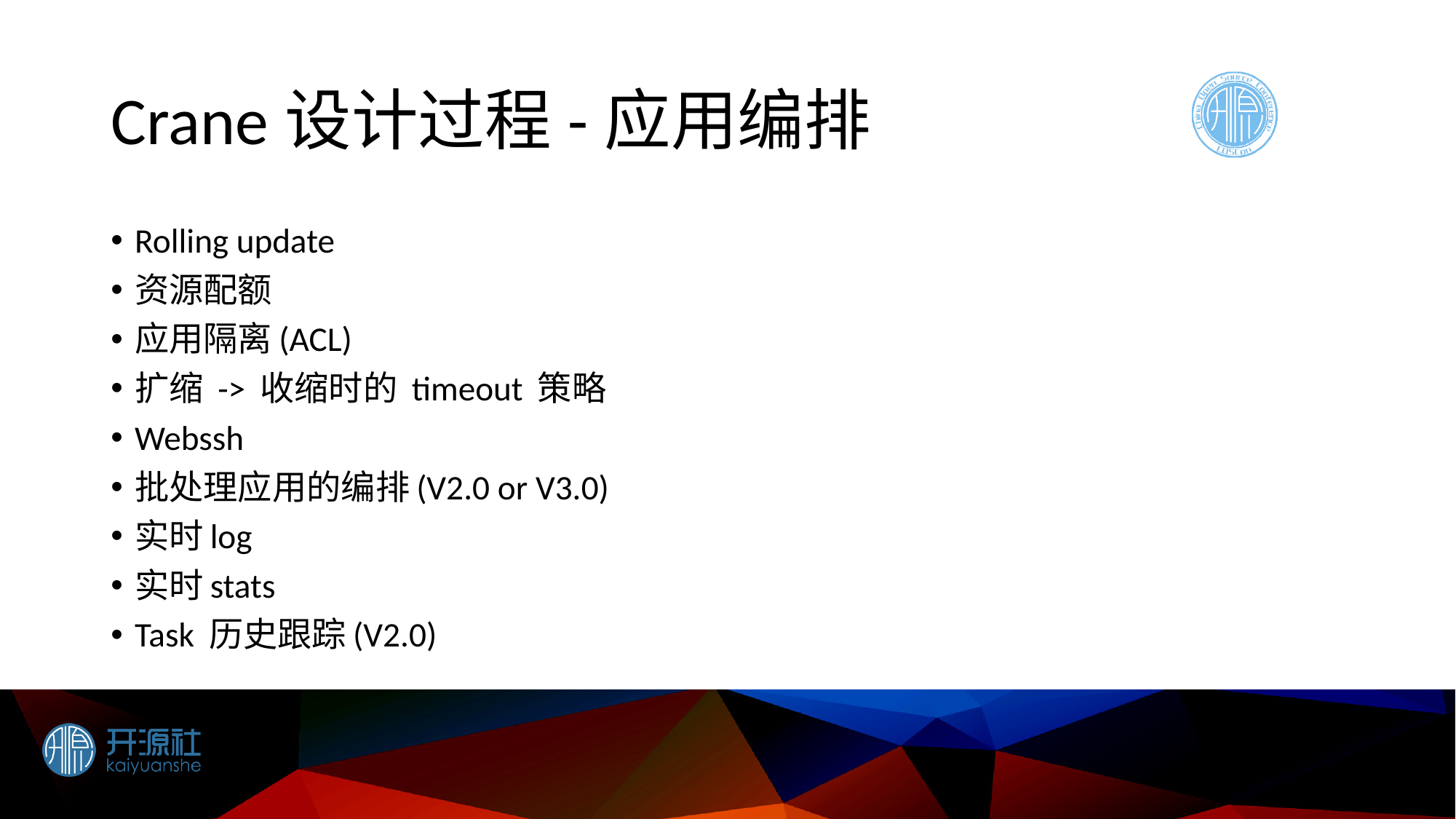

# Crane设计过程-应用编排
Rolling update
资源配额
应用隔离(ACL)
扩缩 -> 收缩时的 timeout 策略
Webssh
批处理应用的编排(V2.0 or V3.0)
实时log
实时stats
Task 历史跟踪(V2.0)